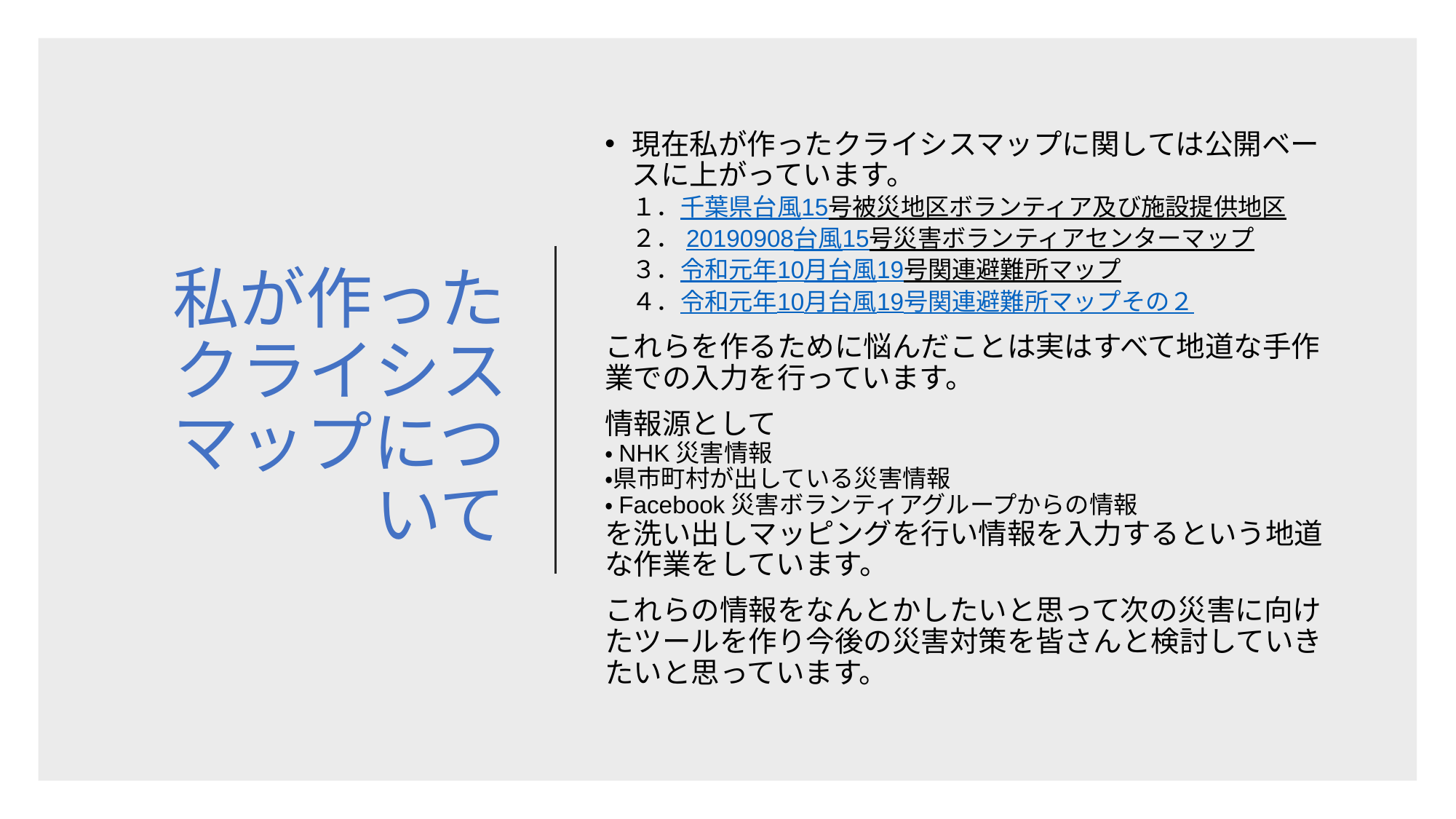

# 私が作ったクライシスマップについて
現在私が作ったクライシスマップに関しては公開ベースに上がっています。
１．千葉県台風15号被災地区ボランティア及び施設提供地区
２．20190908台風15号災害ボランティアセンターマップ
３．令和元年10月台風19号関連避難所マップ
４．令和元年10月台風19号関連避難所マップその２
これらを作るために悩んだことは実はすべて地道な手作業での入力を行っています。
情報源として
・NHK災害情報
・県市町村が出している災害情報
・Facebook災害ボランティアグループからの情報
を洗い出しマッピングを行い情報を入力するという地道な作業をしています。
これらの情報をなんとかしたいと思って次の災害に向けたツールを作り今後の災害対策を皆さんと検討していきたいと思っています。